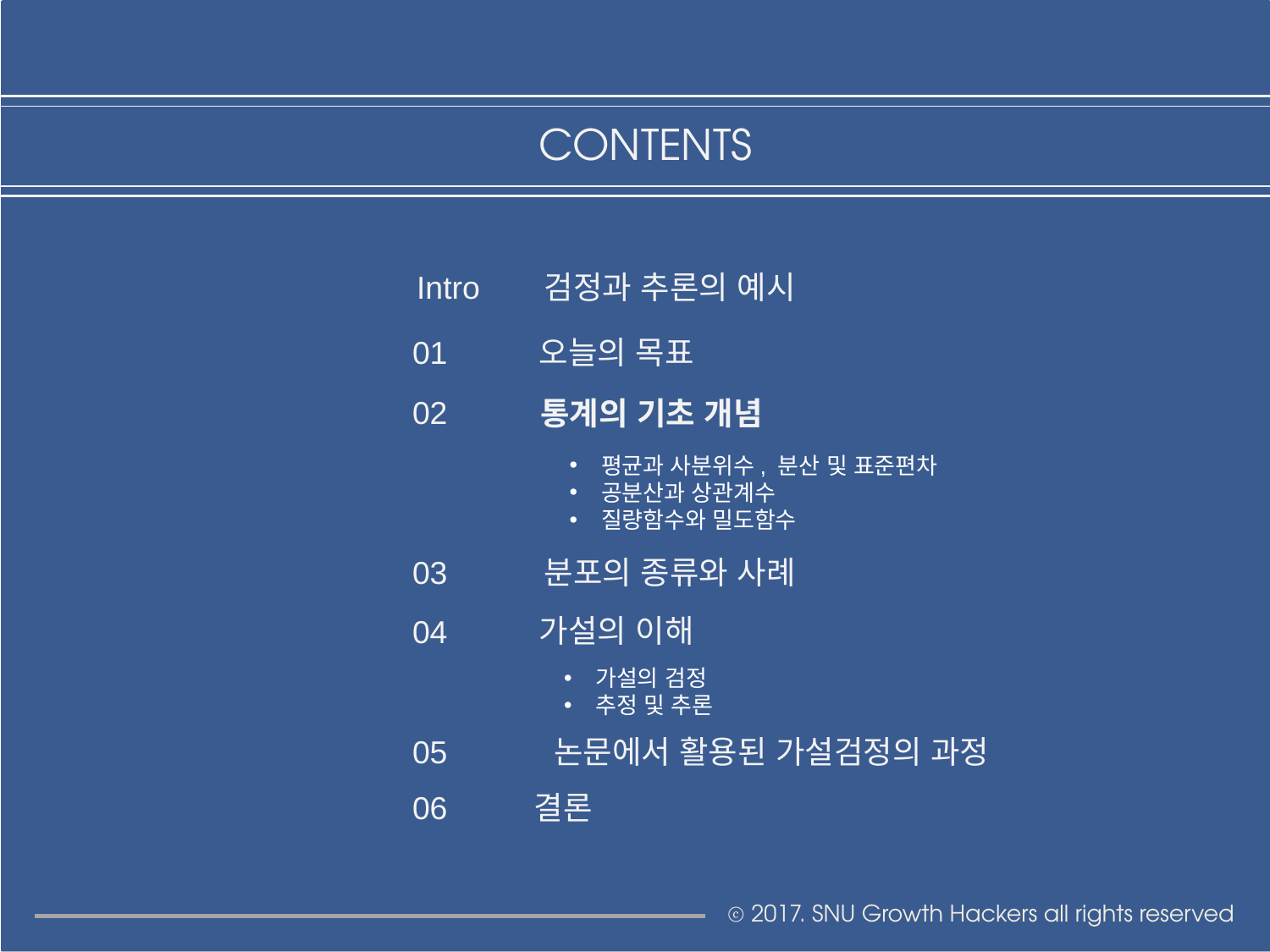

CONTENTS
검정과 추론의 예시
Intro
오늘의 목표
01
02
통계의 기초 개념
평균과 사분위수, 분산 및 표준편차
공분산과 상관계수
질량함수와 밀도함수
분포의 종류와 사례
03
가설의 이해
04
가설의 검정
추정 및 추론
논문에서 활용된 가설검정의 과정
05
결론
06
ⓒ 2017. SNU Growth Hackers all rights reserved
숫자:Copperplate Gothic Bold
영문:Segoe UI Black
한글: HY헤드라인M